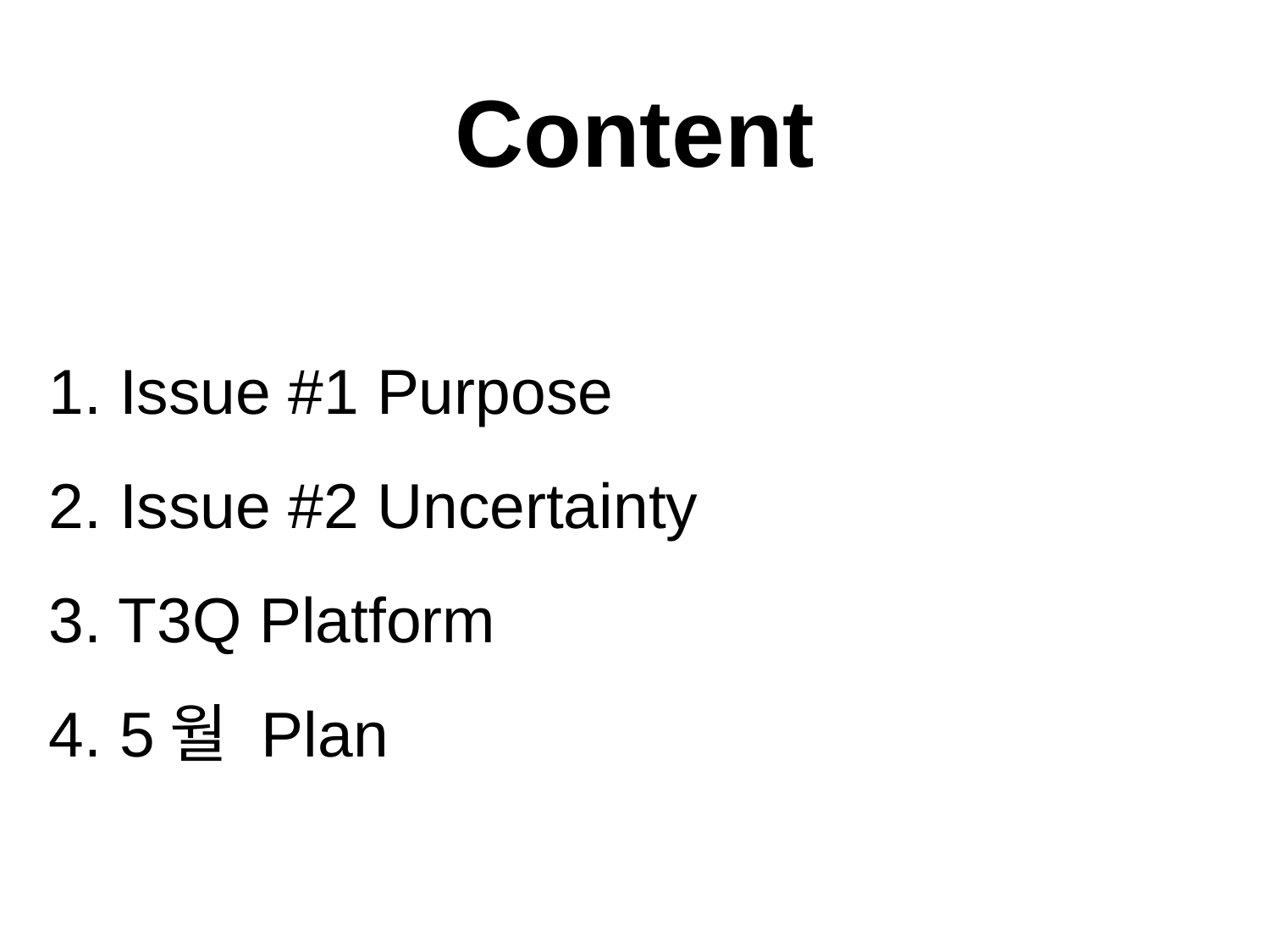

Content
# 1. Issue #1 Purpose 2. Issue #2 Uncertainty 3. T3Q Platform 4. 5월 Plan